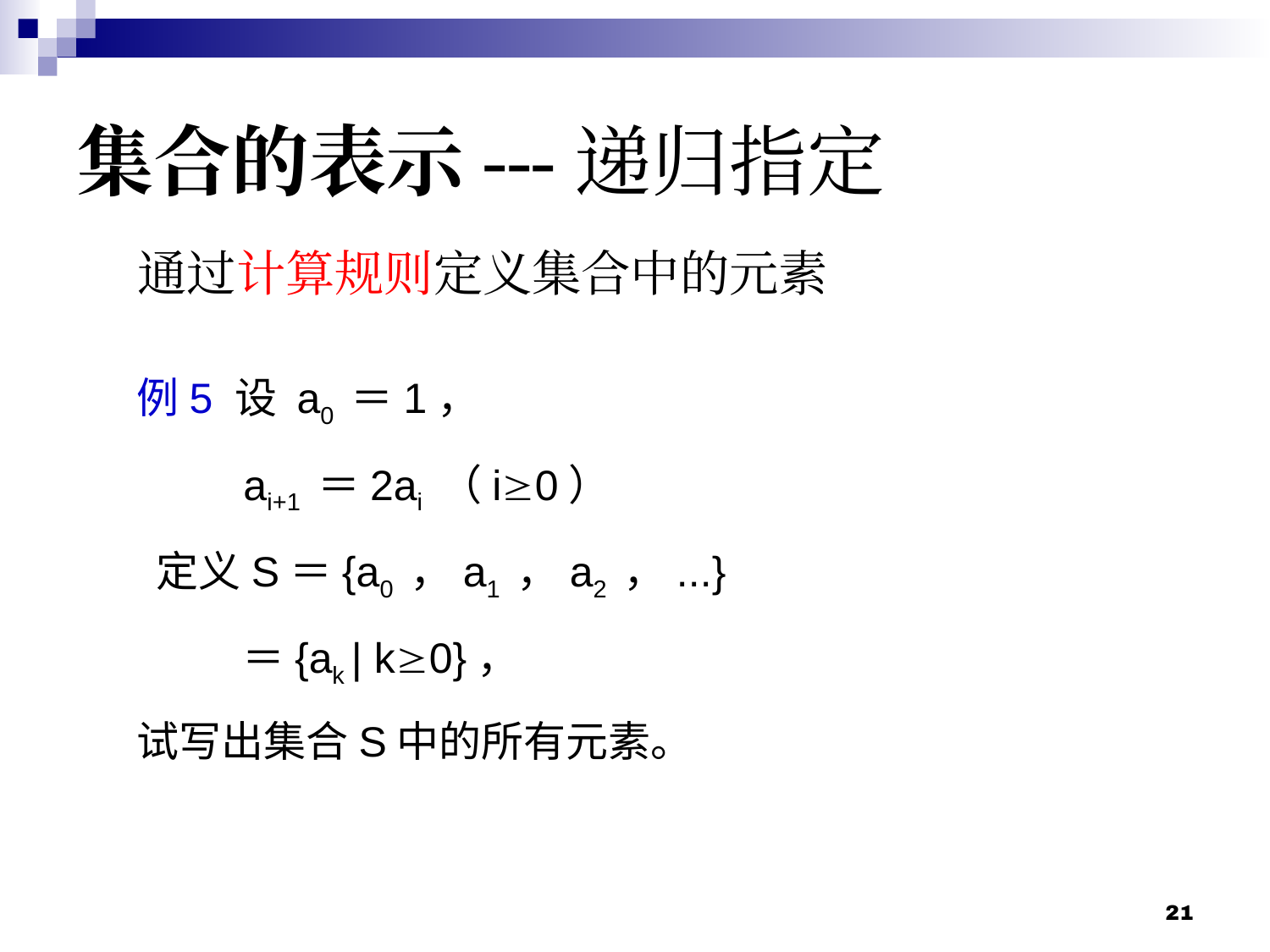

# 集合的表示---递归指定
通过计算规则定义集合中的元素
例5 设 a0 ＝1，
         ai+1 ＝2ai （i≥0）
 定义S＝{a0 ，a1 ，a2 ，...}
          ＝{ak | k≥0}，
试写出集合S中的所有元素。
21